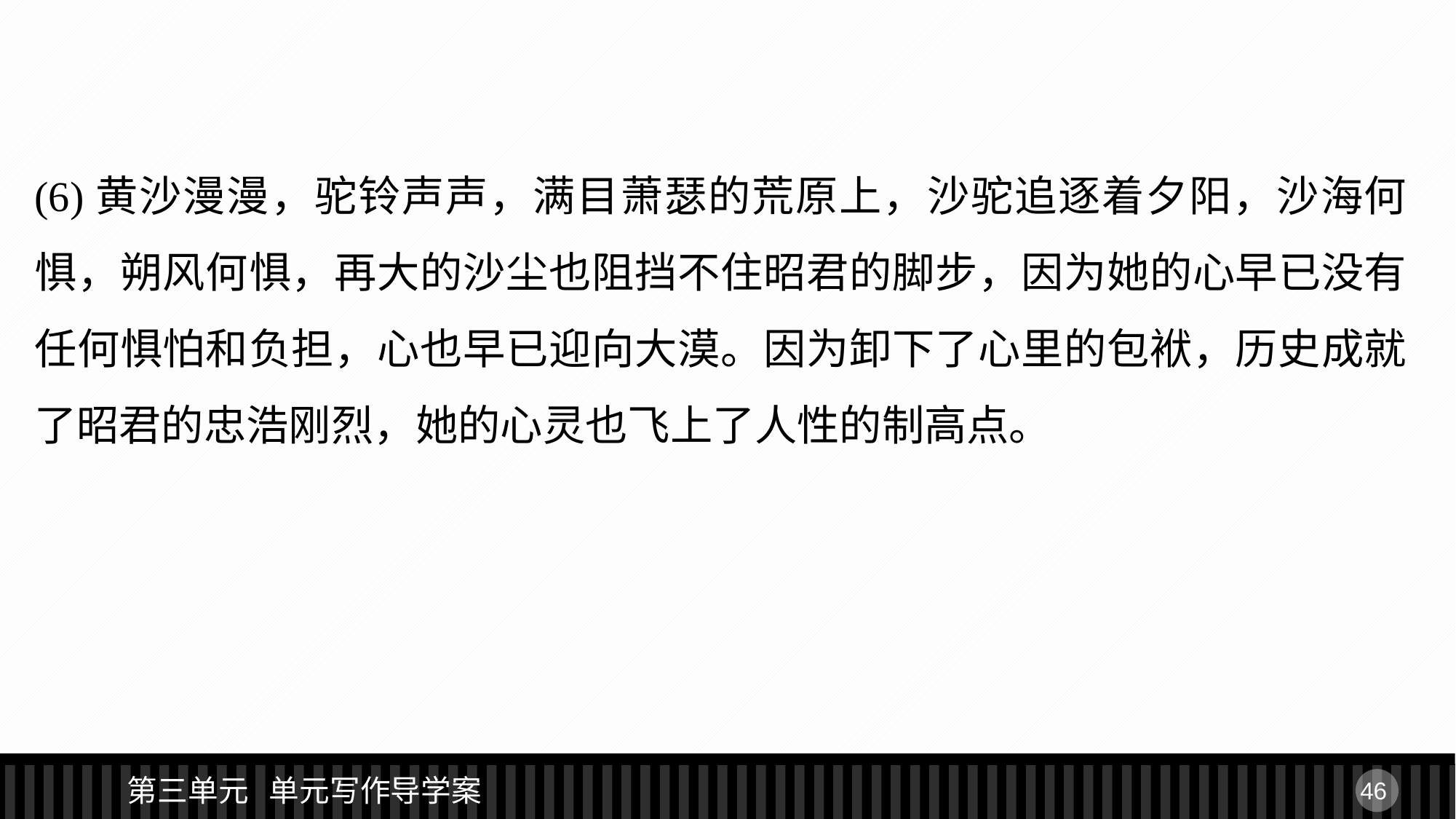

(6)黄沙漫漫，驼铃声声，满目萧瑟的荒原上，沙驼追逐着夕阳，沙海何惧，朔风何惧，再大的沙尘也阻挡不住昭君的脚步，因为她的心早已没有任何惧怕和负担，心也早已迎向大漠。因为卸下了心里的包袱，历史成就了昭君的忠浩刚烈，她的心灵也飞上了人性的制高点。